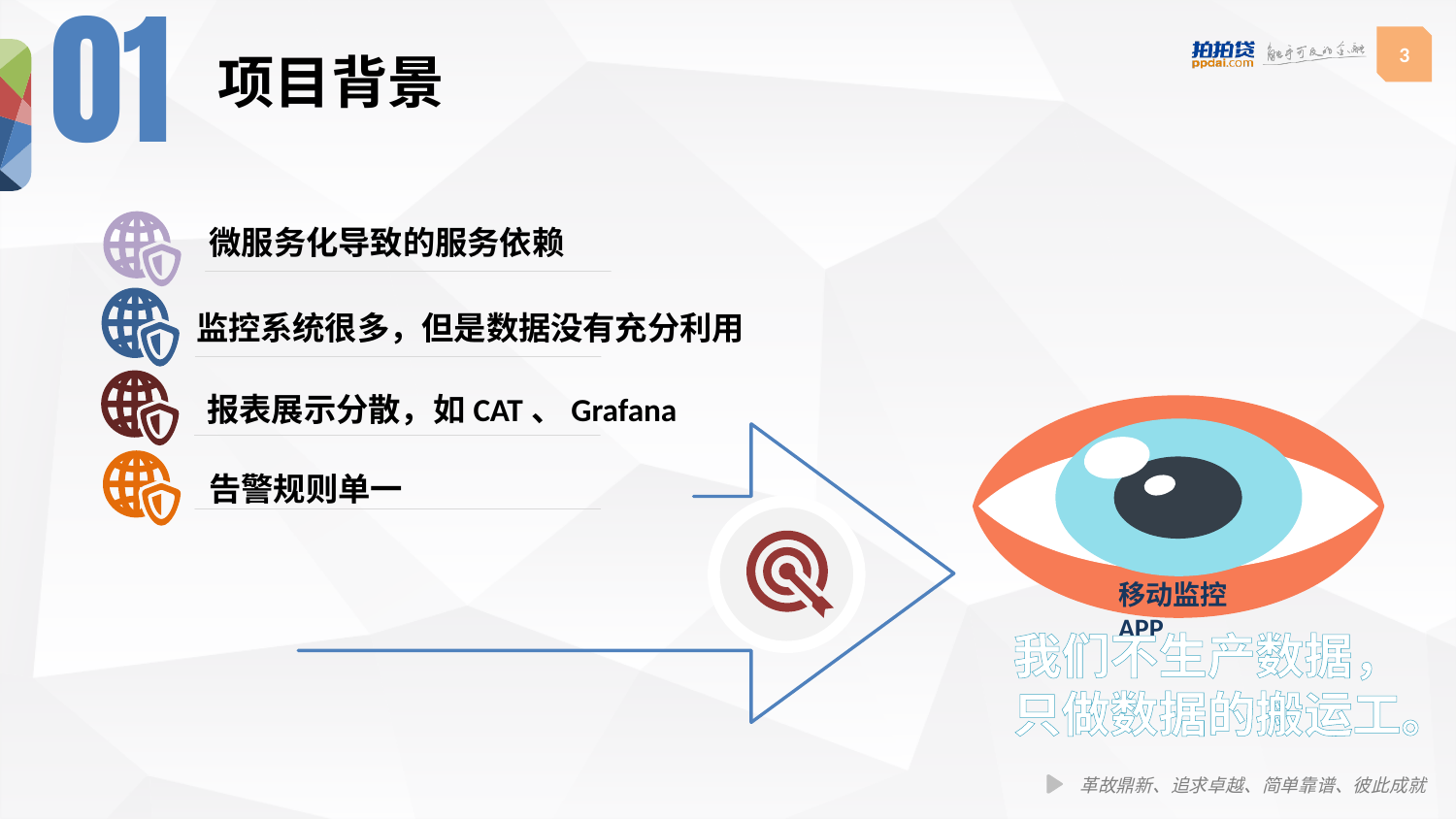

01

项目背景
微服务化导致的服务依赖

监控系统很多，但是数据没有充分利用

报表展示分散，如CAT、Grafana

告警规则单一

移动监控APP
我们不生产数据，只做数据的搬运工。